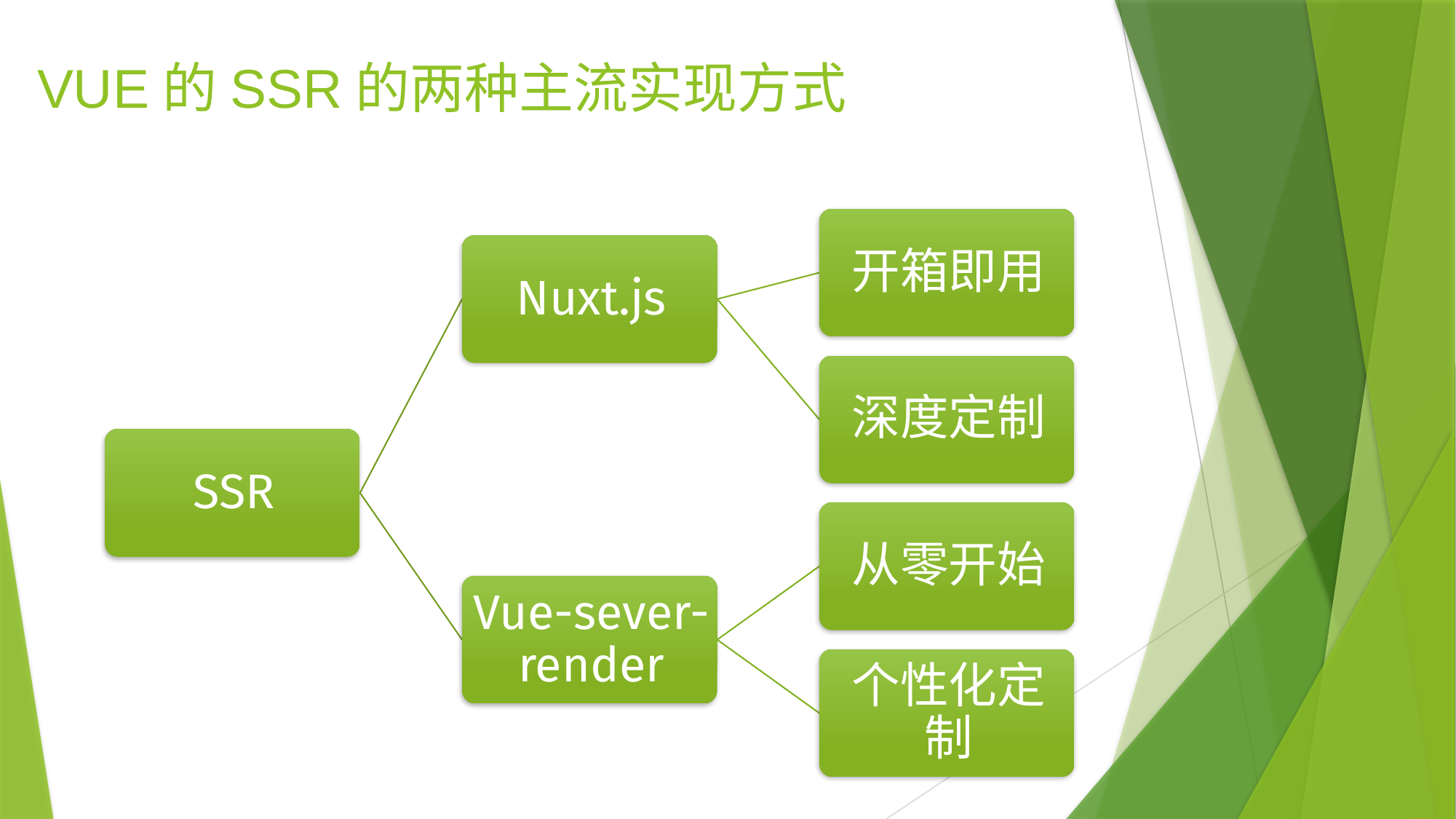

VUE的SSR的两种主流实现方式
SSR

Nuxt.js

开箱即用

深度定制

Vue-sever-render

从零开始

个性化定制